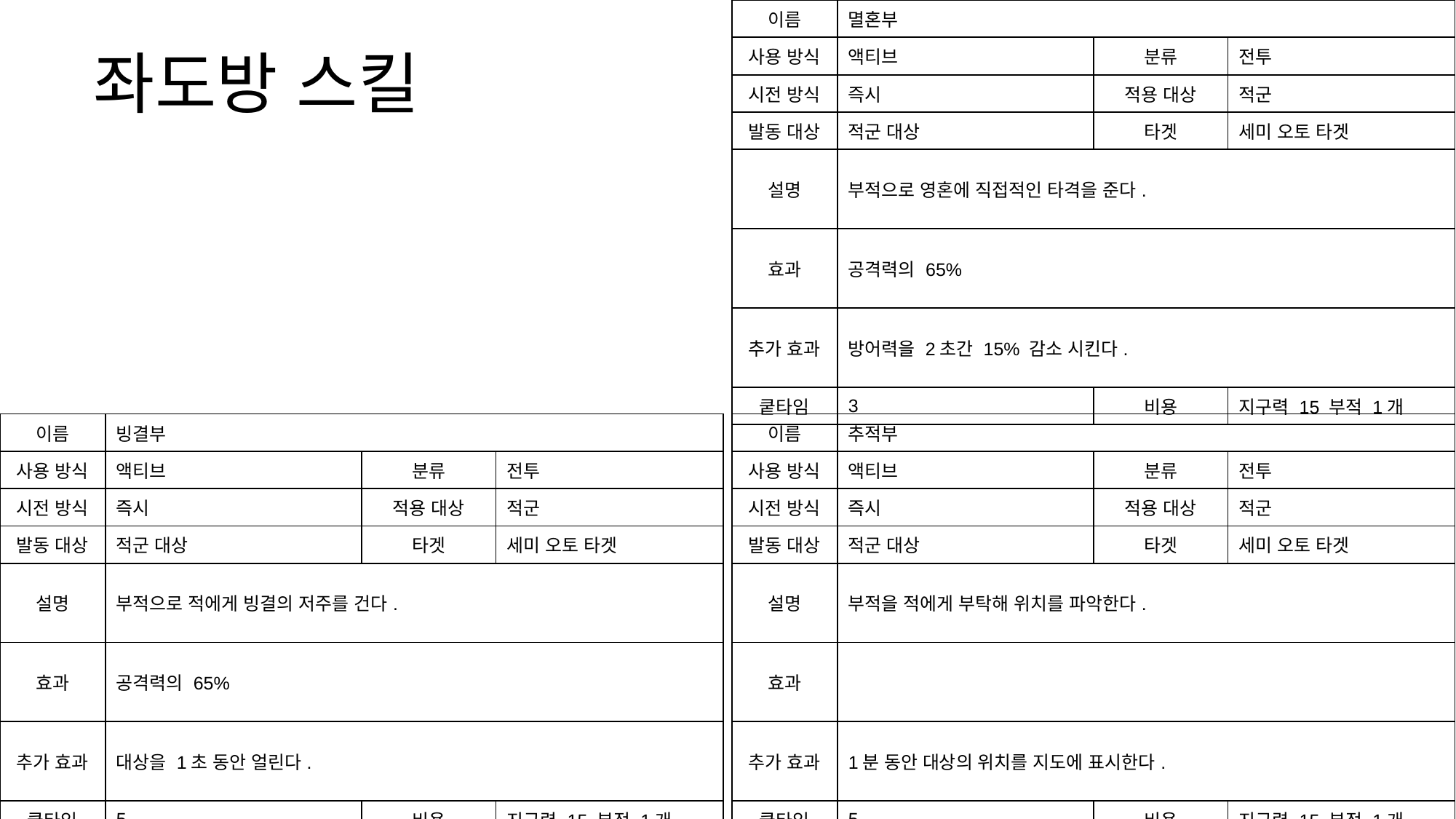

| 이름 | 멸혼부 |  |  |
| --- | --- | --- | --- |
| 사용 방식 | 액티브 | 분류 | 전투 |
| 시전 방식 | 즉시 | 적용 대상 | 적군 |
| 발동 대상 | 적군 대상 | 타겟 | 세미 오토 타겟 |
| 설명 | 부적으로 영혼에 직접적인 타격을 준다. |  |  |
| 효과 | 공격력의 65% |  |  |
| 추가 효과 | 방어력을 2초간 15% 감소 시킨다. |  |  |
| 쿹타임 | 3 | 비용 | 지구력 15 부적 1개 |
좌도방 스킬
| 이름 | 빙결부 |  |  |
| --- | --- | --- | --- |
| 사용 방식 | 액티브 | 분류 | 전투 |
| 시전 방식 | 즉시 | 적용 대상 | 적군 |
| 발동 대상 | 적군 대상 | 타겟 | 세미 오토 타겟 |
| 설명 | 부적으로 적에게 빙결의 저주를 건다. |  |  |
| 효과 | 공격력의 65% |  |  |
| 추가 효과 | 대상을 1초 동안 얼린다. |  |  |
| 쿹타임 | 5 | 비용 | 지구력 15 부적 1개 |
| 이름 | 추적부 |  |  |
| --- | --- | --- | --- |
| 사용 방식 | 액티브 | 분류 | 전투 |
| 시전 방식 | 즉시 | 적용 대상 | 적군 |
| 발동 대상 | 적군 대상 | 타겟 | 세미 오토 타겟 |
| 설명 | 부적을 적에게 부탁해 위치를 파악한다. |  |  |
| 효과 |  |  |  |
| 추가 효과 | 1분 동안 대상의 위치를 지도에 표시한다. |  |  |
| 쿹타임 | 5 | 비용 | 지구력 15 부적 1개 |